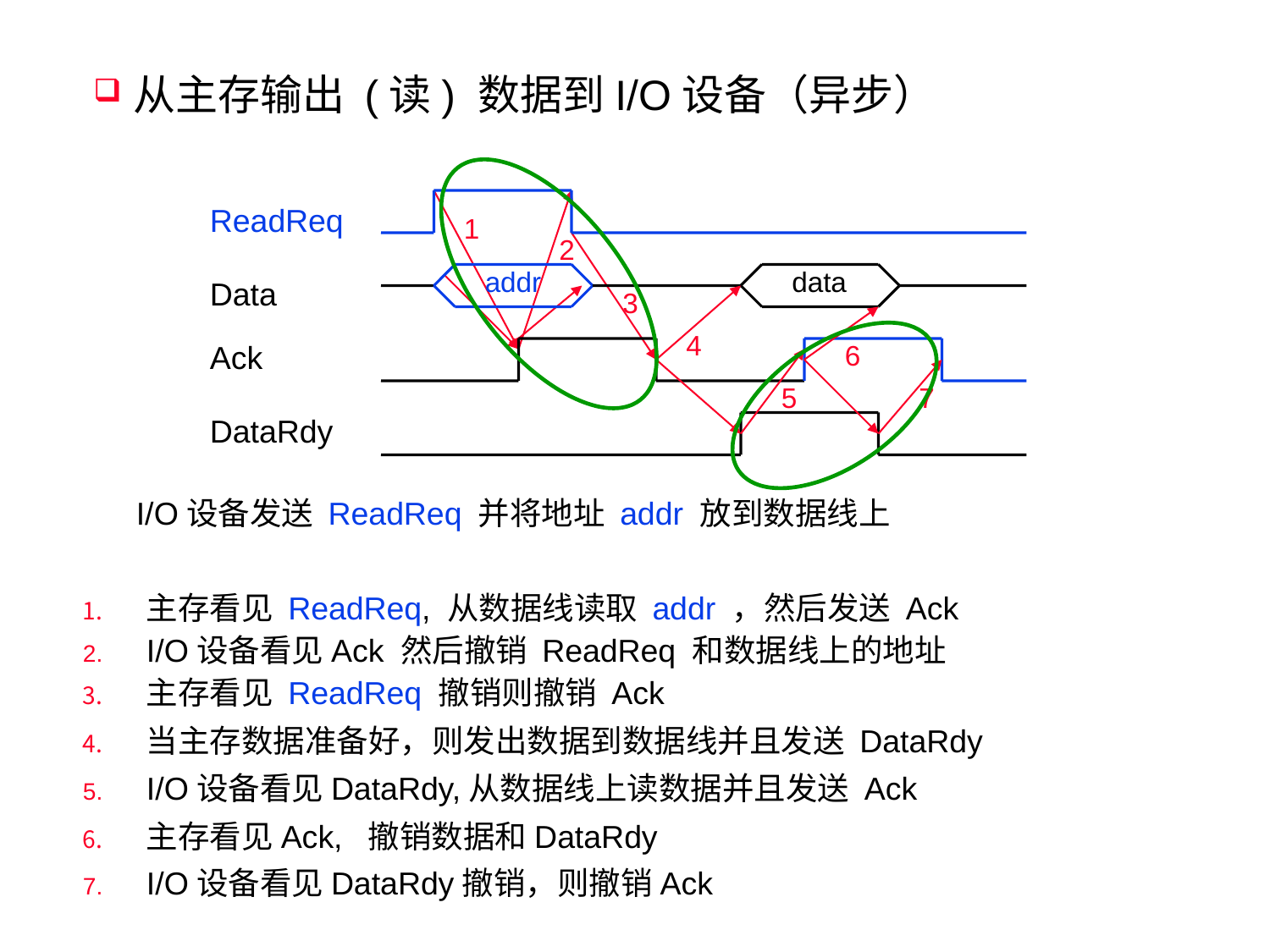

从主存输出 (读) 数据到I/O设备（异步）

ReadReq

addr

data

Data

Ack

DataRdy

1

2

3

4

6

5

7
      I/O设备发送 ReadReq 并将地址 addr 放到数据线上
主存看见 ReadReq, 从数据线读取 addr ，然后发送 Ack
I/O设备看见Ack 然后撤销 ReadReq 和数据线上的地址
主存看见 ReadReq 撤销则撤销 Ack
当主存数据准备好，则发出数据到数据线并且发送 DataRdy
I/O设备看见DataRdy,从数据线上读数据并且发送 Ack
主存看见Ack,  撤销数据和DataRdy
I/O设备看见DataRdy撤销，则撤销Ack